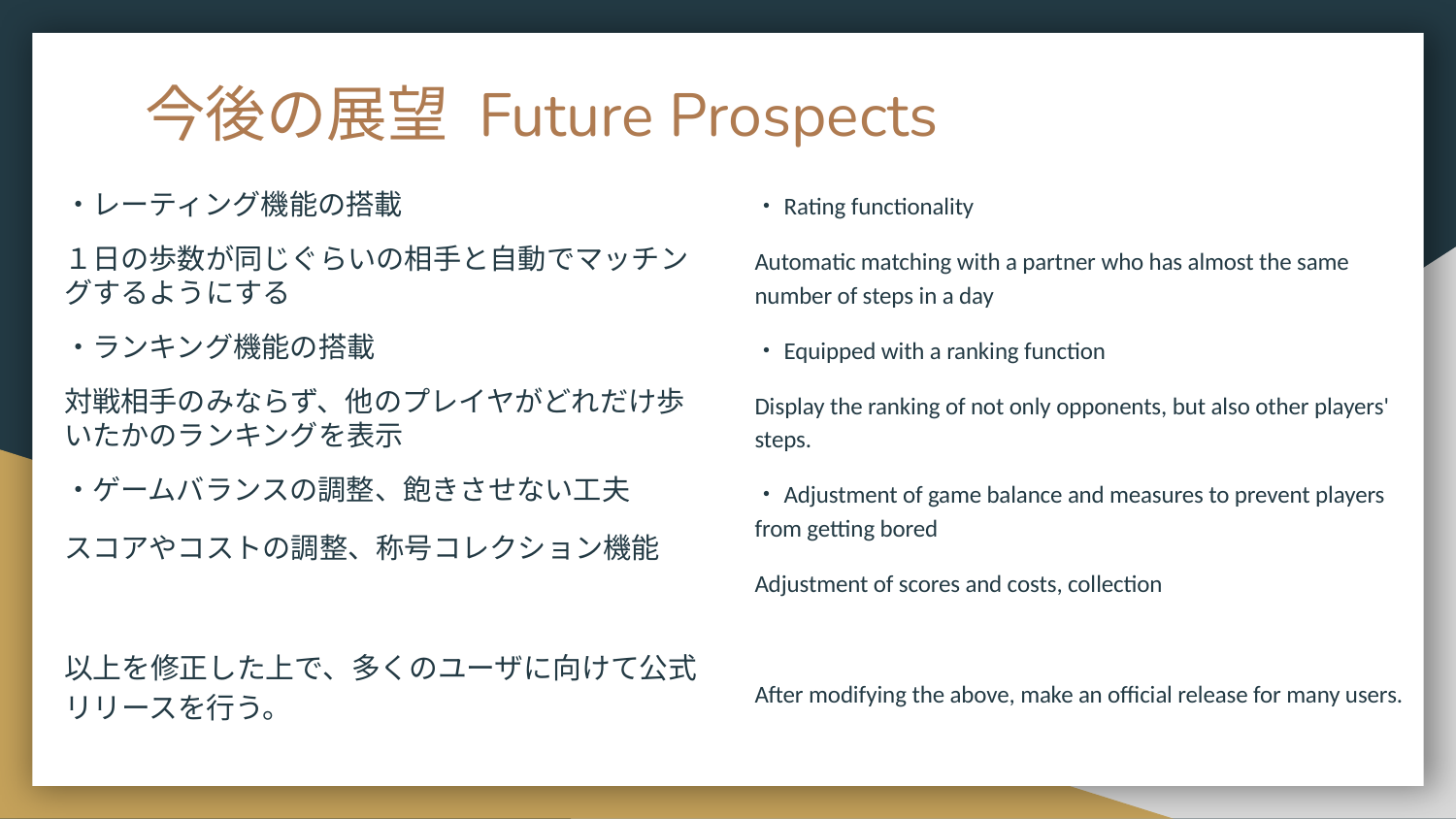

# 今後の展望 Future Prospects
・レーティング機能の搭載
１日の歩数が同じぐらいの相手と自動でマッチングするようにする
・ランキング機能の搭載
対戦相手のみならず、他のプレイヤがどれだけ歩いたかのランキングを表示
・ゲームバランスの調整、飽きさせない工夫
スコアやコストの調整、称号コレクション機能

以上を修正した上で、多くのユーザに向けて公式リリースを行う。
・Rating functionality
Automatic matching with a partner who has almost the same number of steps in a day
・Equipped with a ranking function
Display the ranking of not only opponents, but also other players' steps.
・Adjustment of game balance and measures to prevent players from getting bored
Adjustment of scores and costs, collection

After modifying the above, make an official release for many users.